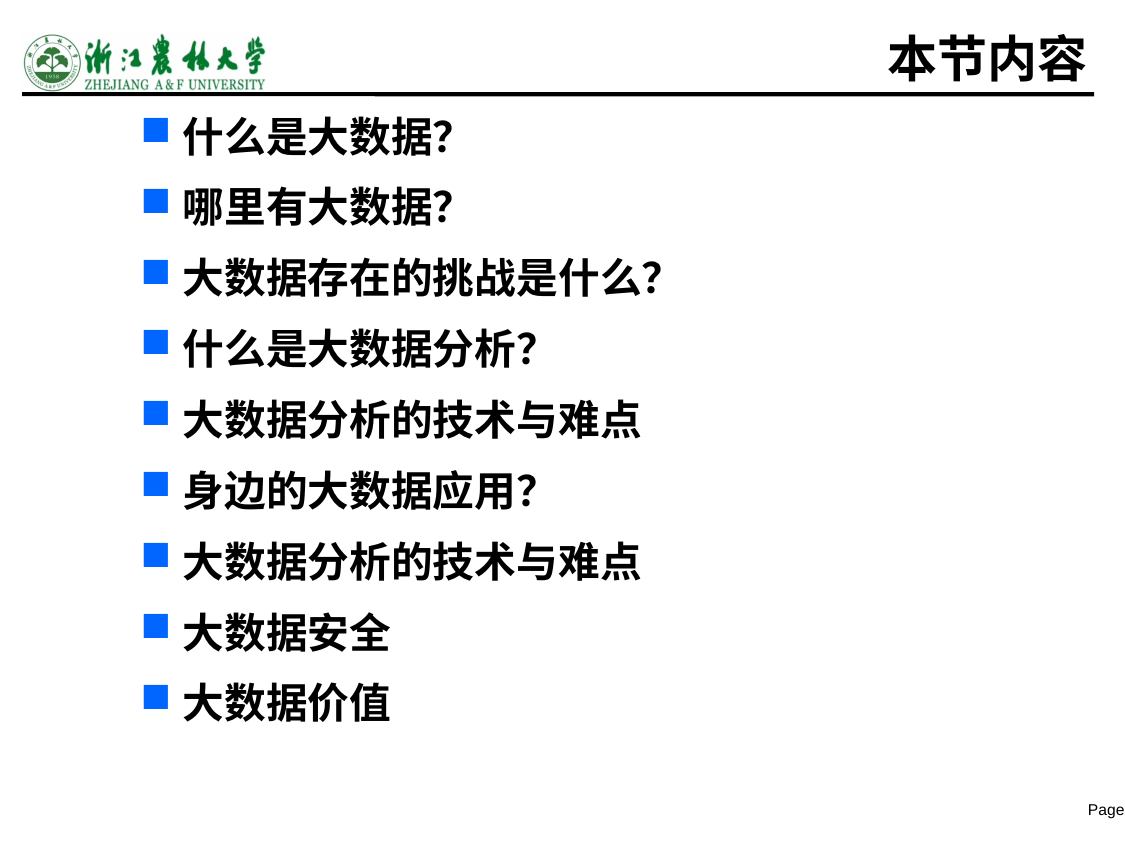

# 本节内容
什么是大数据？
哪里有大数据？
大数据存在的挑战是什么？
什么是大数据分析？
大数据分析的技术与难点
身边的大数据应用？
大数据分析的技术与难点
大数据安全
大数据价值